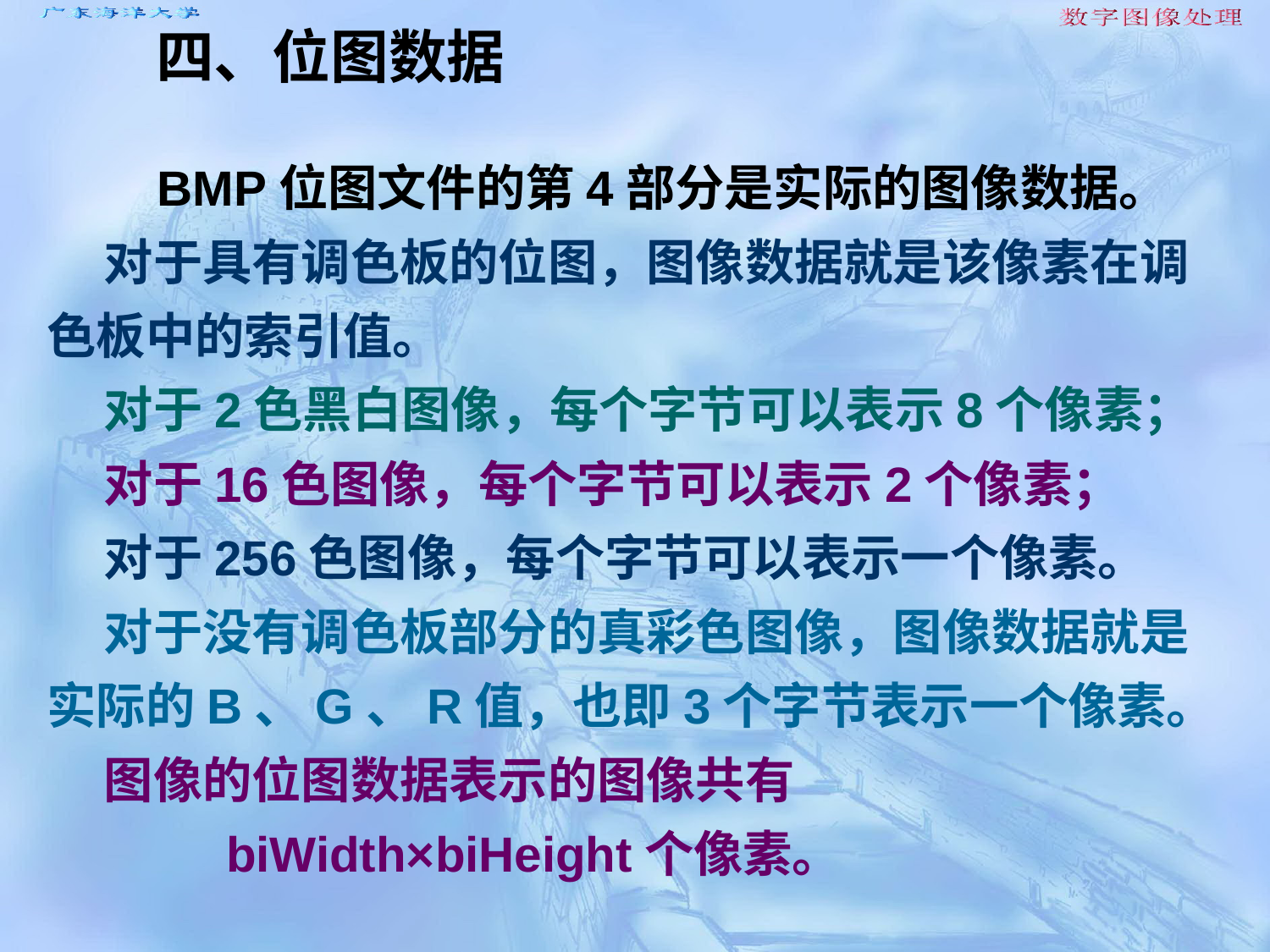

四、位图数据
        BMP位图文件的第4部分是实际的图像数据。
    对于具有调色板的位图，图像数据就是该像素在调色板中的索引值。
    对于2色黑白图像，每个字节可以表示8个像素；
    对于16色图像，每个字节可以表示2个像素；
    对于256色图像，每个字节可以表示一个像素。
    对于没有调色板部分的真彩色图像，图像数据就是实际的B、G、R值，也即3个字节表示一个像素。
    图像的位图数据表示的图像共有
             biWidth×biHeight个像素。